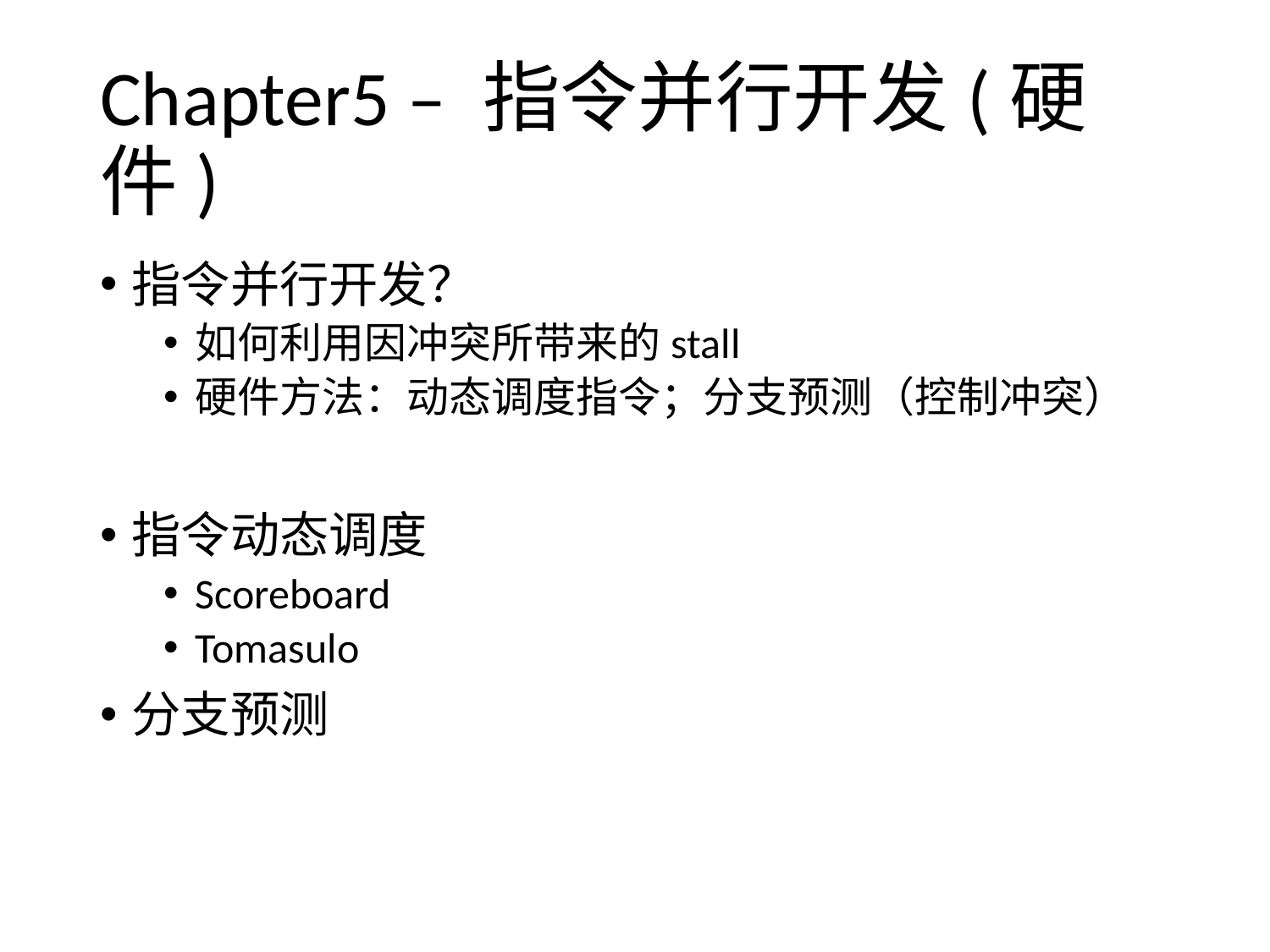

# Chapter5 – 指令并行开发(硬件)
指令并行开发？
如何利用因冲突所带来的stall
硬件方法：动态调度指令；分支预测（控制冲突）

指令动态调度
Scoreboard
Tomasulo
分支预测